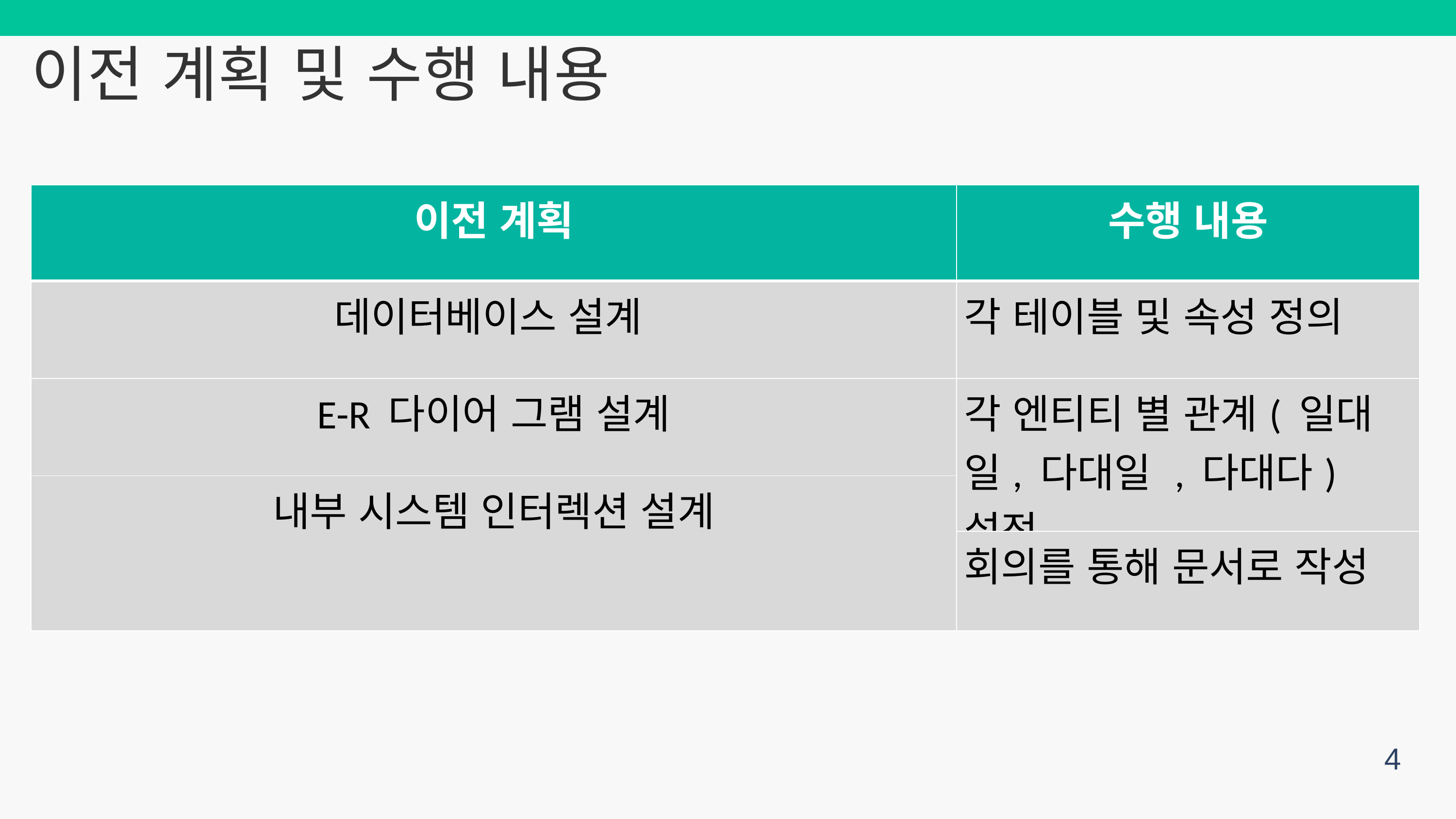

이전 계획 및 수행 내용
| 이전 계획 | 수행 내용 |
| --- | --- |
| 데이터베이스 설계 | 각 테이블 및 속성 정의 |
| E-R 다이어 그램 설계 | 각 엔티티 별 관계( 일대일, 다대일 , 다대다) 설정 |
| 내부 시스템 인터렉션 설계 |  |
|  | 회의를 통해 문서로 작성 |
4